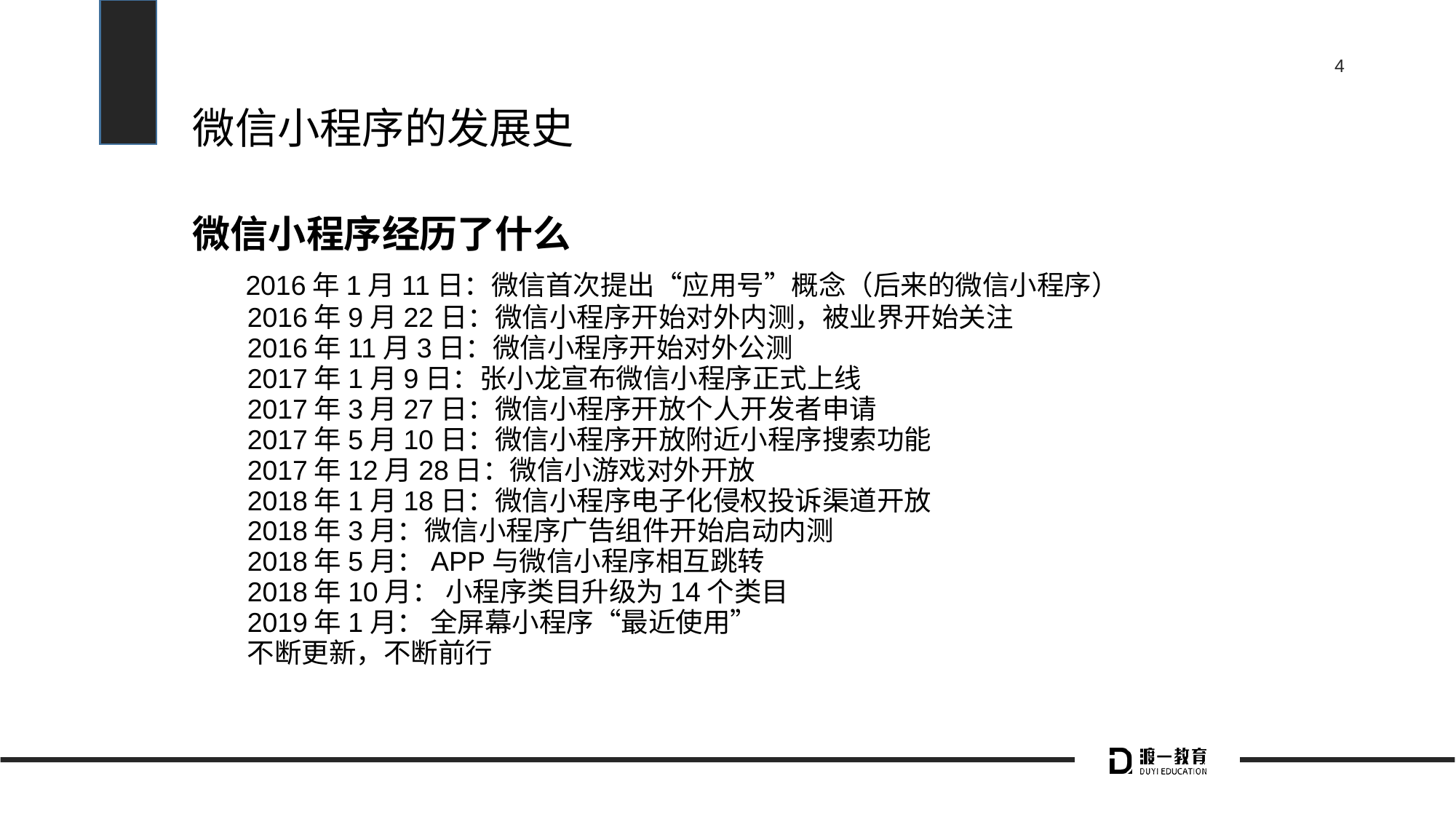

# 微信小程序的发展史

微信小程序经历了什么
     2016年1月11日：微信首次提出“应用号”概念（后来的微信小程序）
2016年9月22日：微信小程序开始对外内测，被业界开始关注
2016年11月3日：微信小程序开始对外公测
2017年1月9日：张小龙宣布微信小程序正式上线
2017年3月27日：微信小程序开放个人开发者申请
2017年5月10日：微信小程序开放附近小程序搜索功能
2017年12月28日：微信小游戏对外开放
2018年1月18日：微信小程序电子化侵权投诉渠道开放
2018年3月：微信小程序广告组件开始启动内测
2018年5月：APP与微信小程序相互跳转
2018年10月： 小程序类目升级为14个类目
2019年1月： 全屏幕小程序“最近使用”
不断更新，不断前行